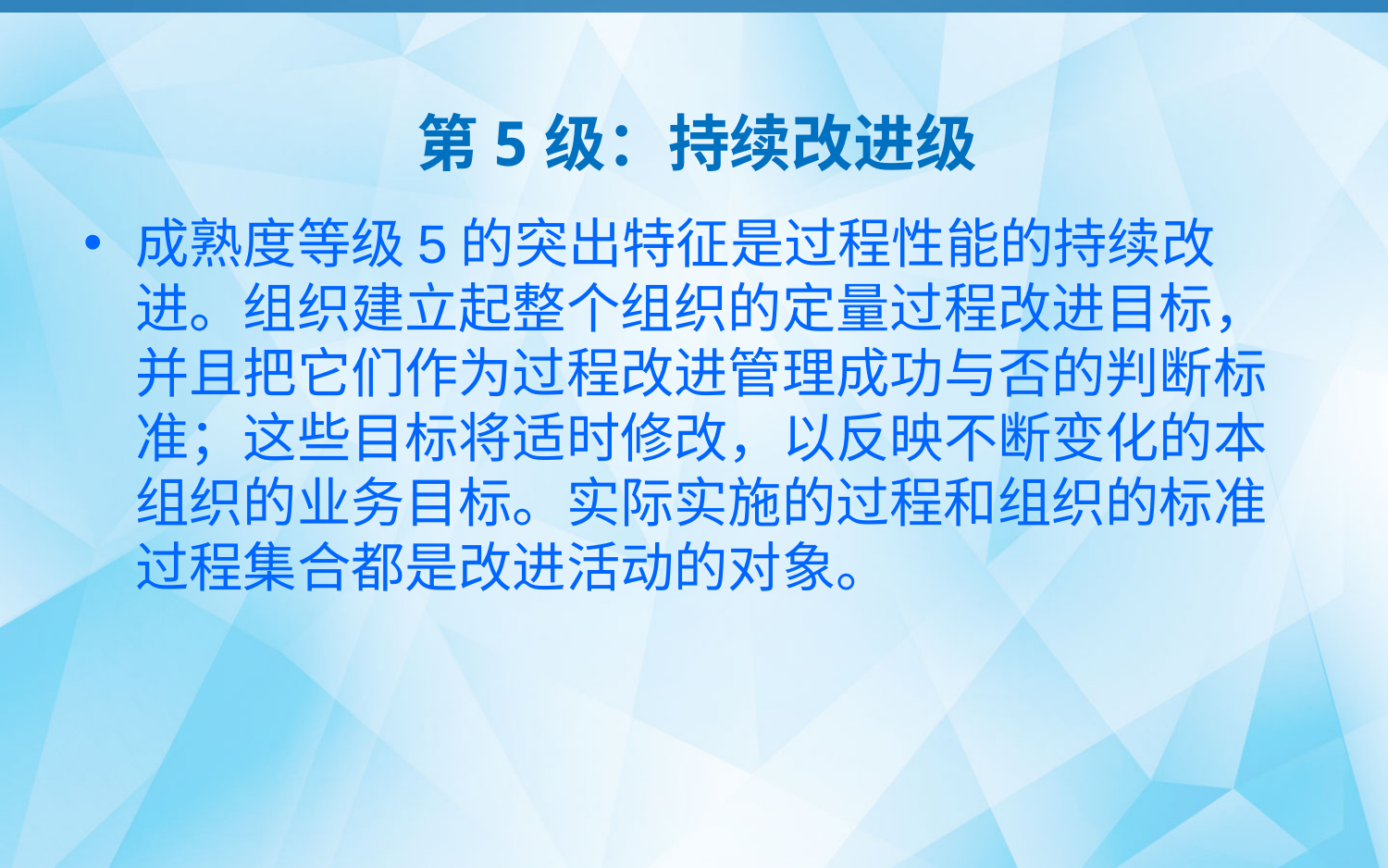

# 第5级：持续改进级
成熟度等级5的突出特征是过程性能的持续改进。组织建立起整个组织的定量过程改进目标，并且把它们作为过程改进管理成功与否的判断标准；这些目标将适时修改，以反映不断变化的本组织的业务目标。实际实施的过程和组织的标准过程集合都是改进活动的对象。